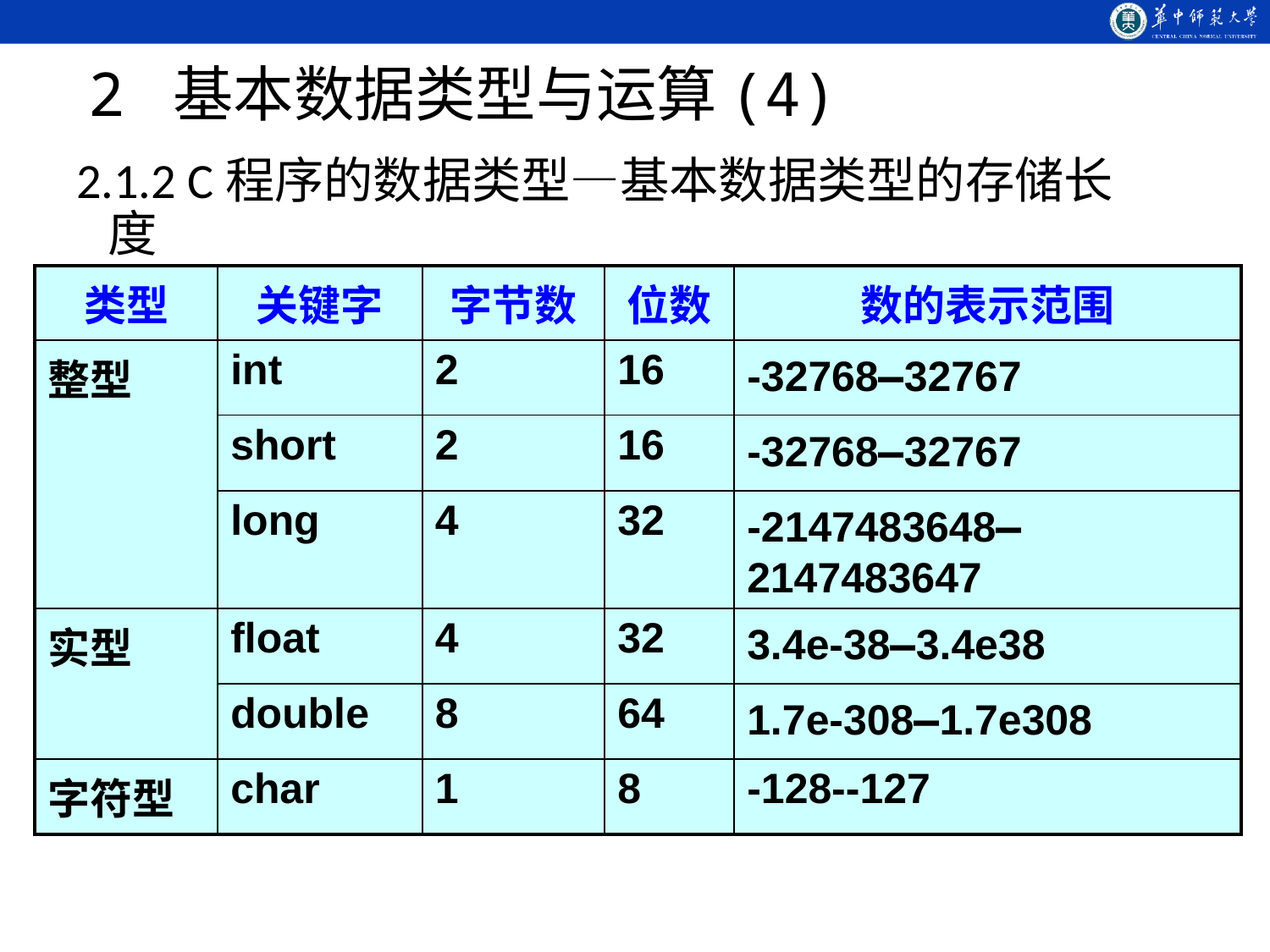

# 2 基本数据类型与运算(4)
2.1.2 C程序的数据类型—基本数据类型的存储长度

| 类型 | 关键字 | 字节数 | 位数 | 数的表示范围 |
| --- | --- | --- | --- | --- |
| 整型 | int | 2 | 16 | -32768—32767 |
|  | short | 2 | 16 | -32768—32767 |
|  | long | 4 | 32 | -2147483648—2147483647 |
| 实型 | float | 4 | 32 | 3.4e-38—3.4e38 |
|  | double | 8 | 64 | 1.7e-308—1.7e308 |
| 字符型 | char | 1 | 8 | -128--127 |